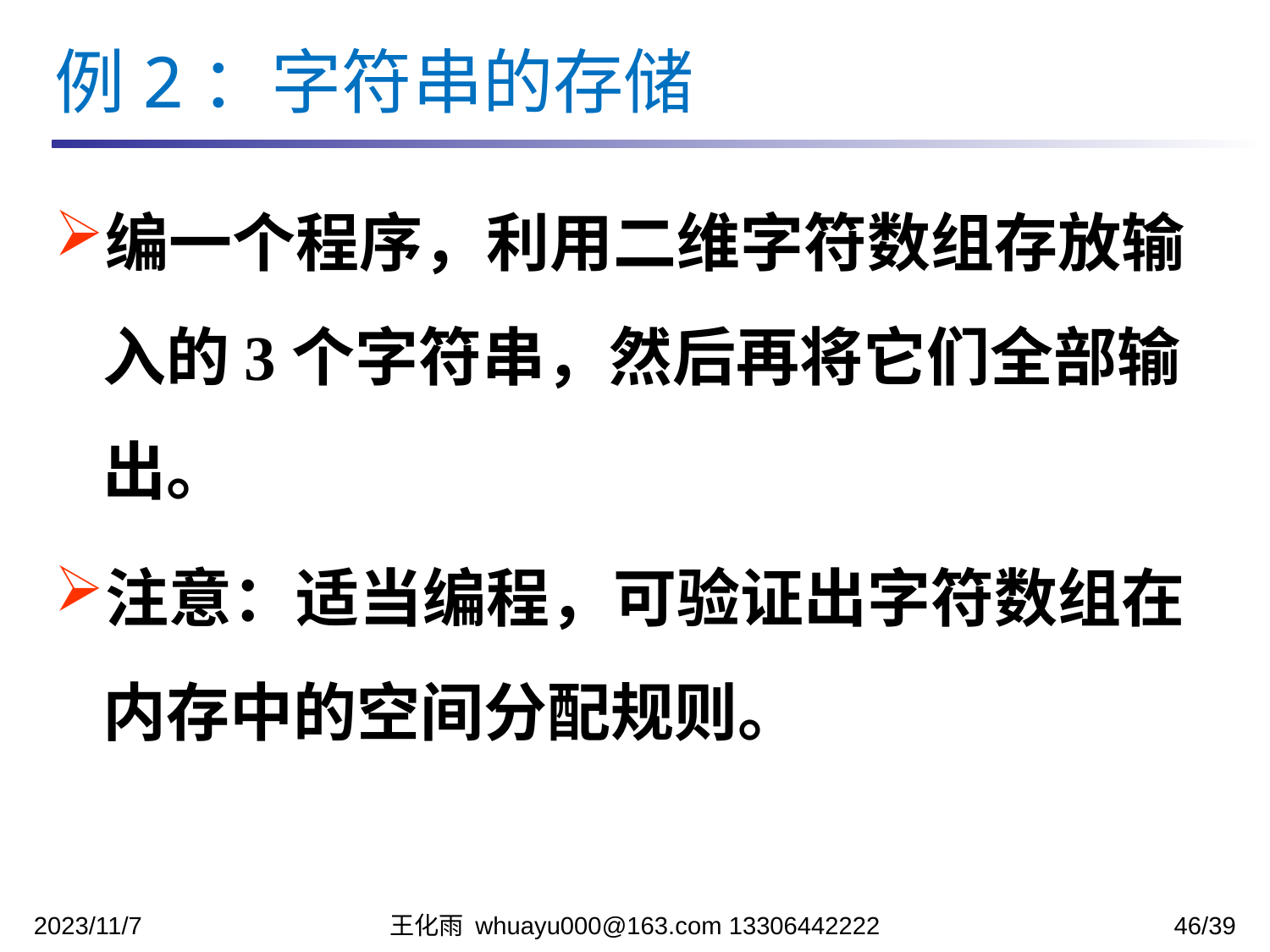

例2：字符串的存储
编一个程序，利用二维字符数组存放输入的3个字符串，然后再将它们全部输出。
注意：适当编程，可验证出字符数组在内存中的空间分配规则。
2023/11/7
王化雨 whuayu000@163.com 13306442222
46/39